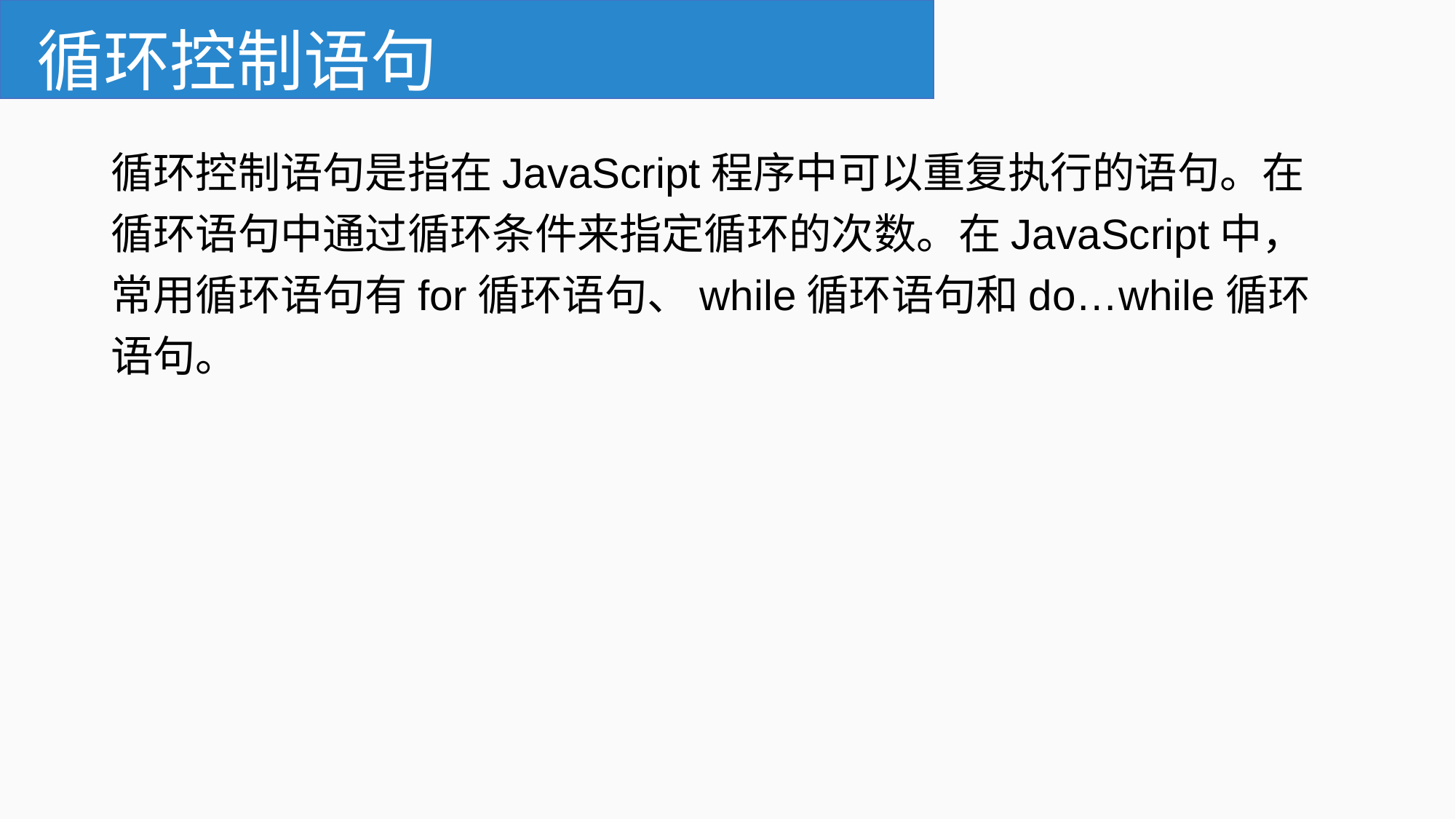

# 循环控制语句
循环控制语句是指在JavaScript程序中可以重复执行的语句。在循环语句中通过循环条件来指定循环的次数。在JavaScript中，常用循环语句有for循环语句、while循环语句和do…while循环语句。